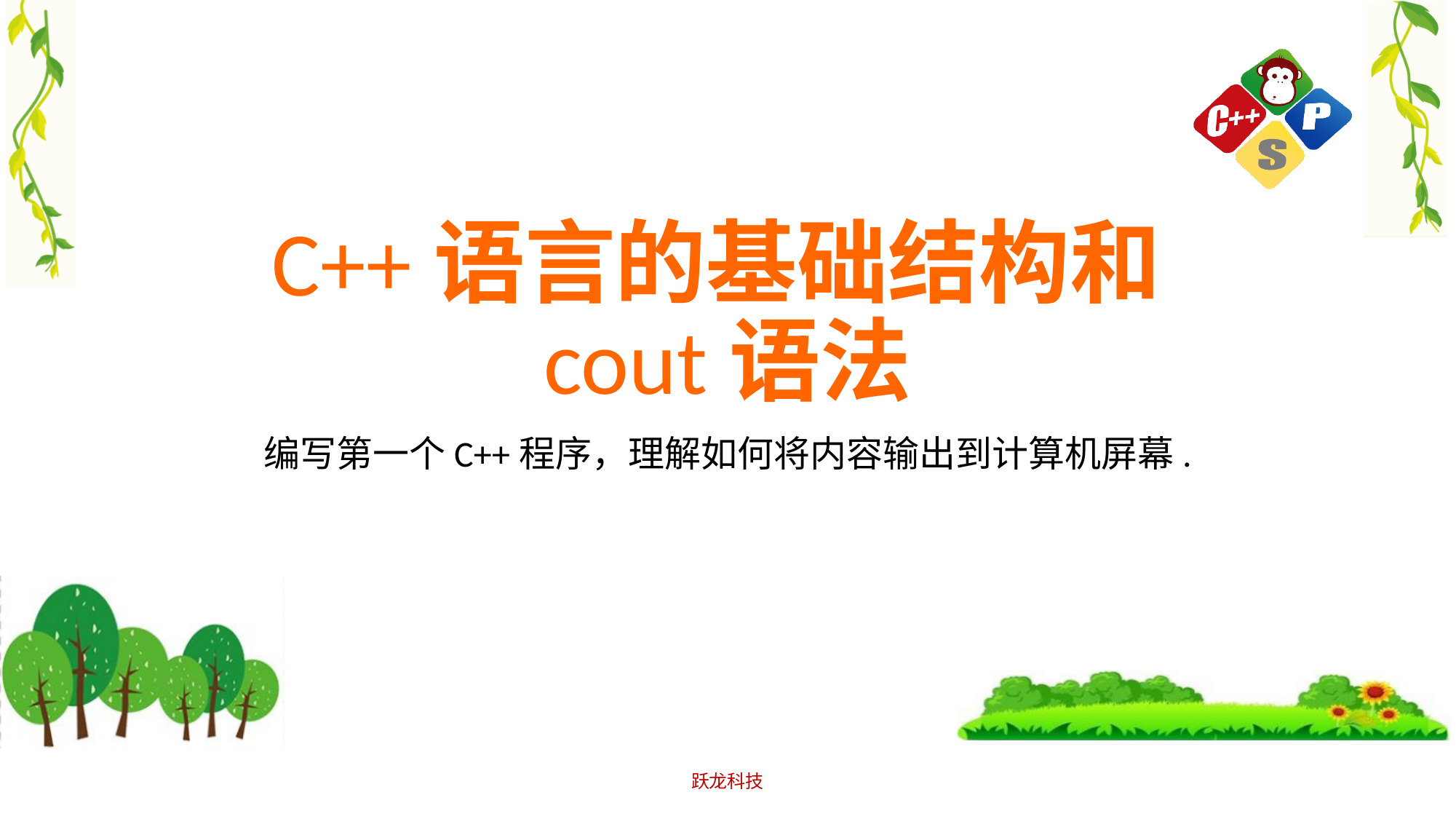

# C++语言的基础结构和cout语法
编写第一个C++程序，理解如何将内容输出到计算机屏幕.

跃龙科技